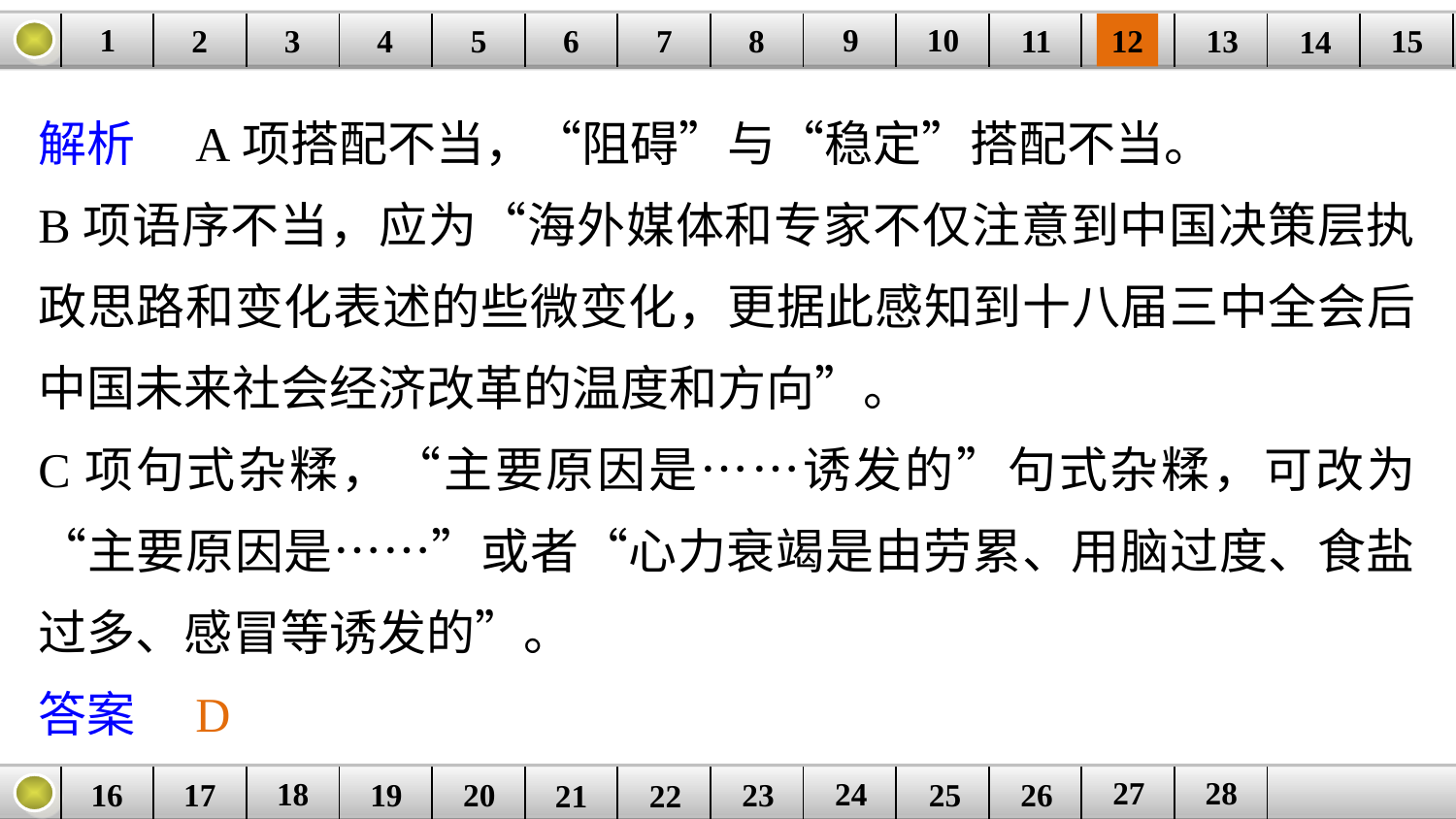

9
10
1
3
4
5
6
8
11
2
12
15
|  |  |  |  |  |  |  |  |  |  |  |  |  |  |  |
| --- | --- | --- | --- | --- | --- | --- | --- | --- | --- | --- | --- | --- | --- | --- |
7
13
14

解析　A项搭配不当，“阻碍”与“稳定”搭配不当。
B项语序不当，应为“海外媒体和专家不仅注意到中国决策层执政思路和变化表述的些微变化，更据此感知到十八届三中全会后中国未来社会经济改革的温度和方向”。
C项句式杂糅，“主要原因是……诱发的”句式杂糅，可改为“主要原因是……”或者“心力衰竭是由劳累、用脑过度、食盐过多、感冒等诱发的”。
答案　D

27
28
18
24
16
25
26
|  |  |  |  |  |  |  |  |  |  |  |  |  |
| --- | --- | --- | --- | --- | --- | --- | --- | --- | --- | --- | --- | --- |
23
17
19
20
21
22